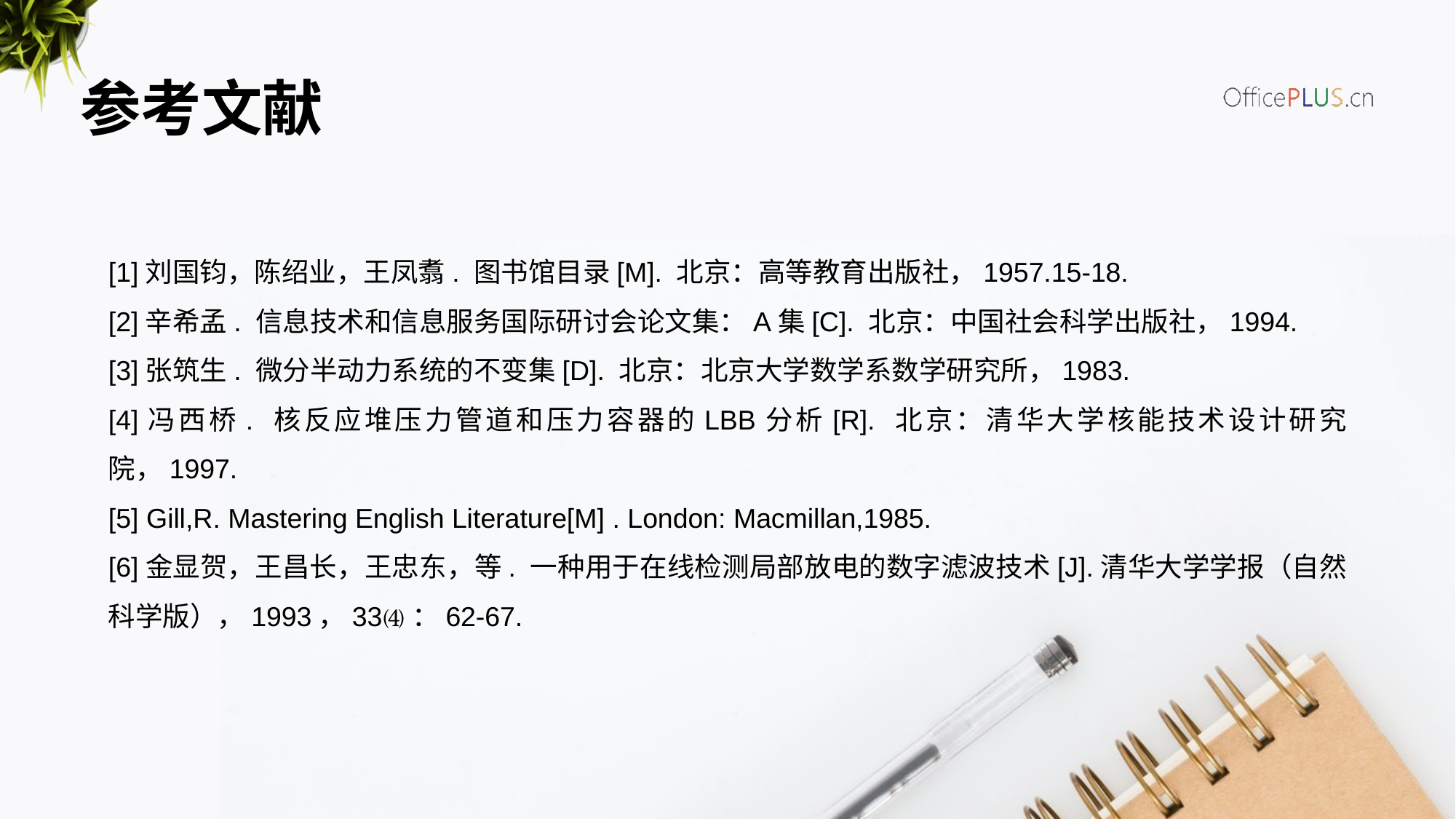

参考文献
[1]刘国钧，陈绍业，王凤翥. 图书馆目录[M]. 北京：高等教育出版社，1957.15-18.
[2]辛希孟. 信息技术和信息服务国际研讨会论文集：A集[C]. 北京：中国社会科学出版社，1994.
[3]张筑生. 微分半动力系统的不变集[D]. 北京：北京大学数学系数学研究所，1983.
[4]冯西桥. 核反应堆压力管道和压力容器的LBB分析[R]. 北京：清华大学核能技术设计研究院，1997.
[5] Gill,R. Mastering English Literature[M] . London: Macmillan,1985.
[6]金显贺，王昌长，王忠东，等. 一种用于在线检测局部放电的数字滤波技术[J].清华大学学报（自然科学版），1993，33⑷：62-67.